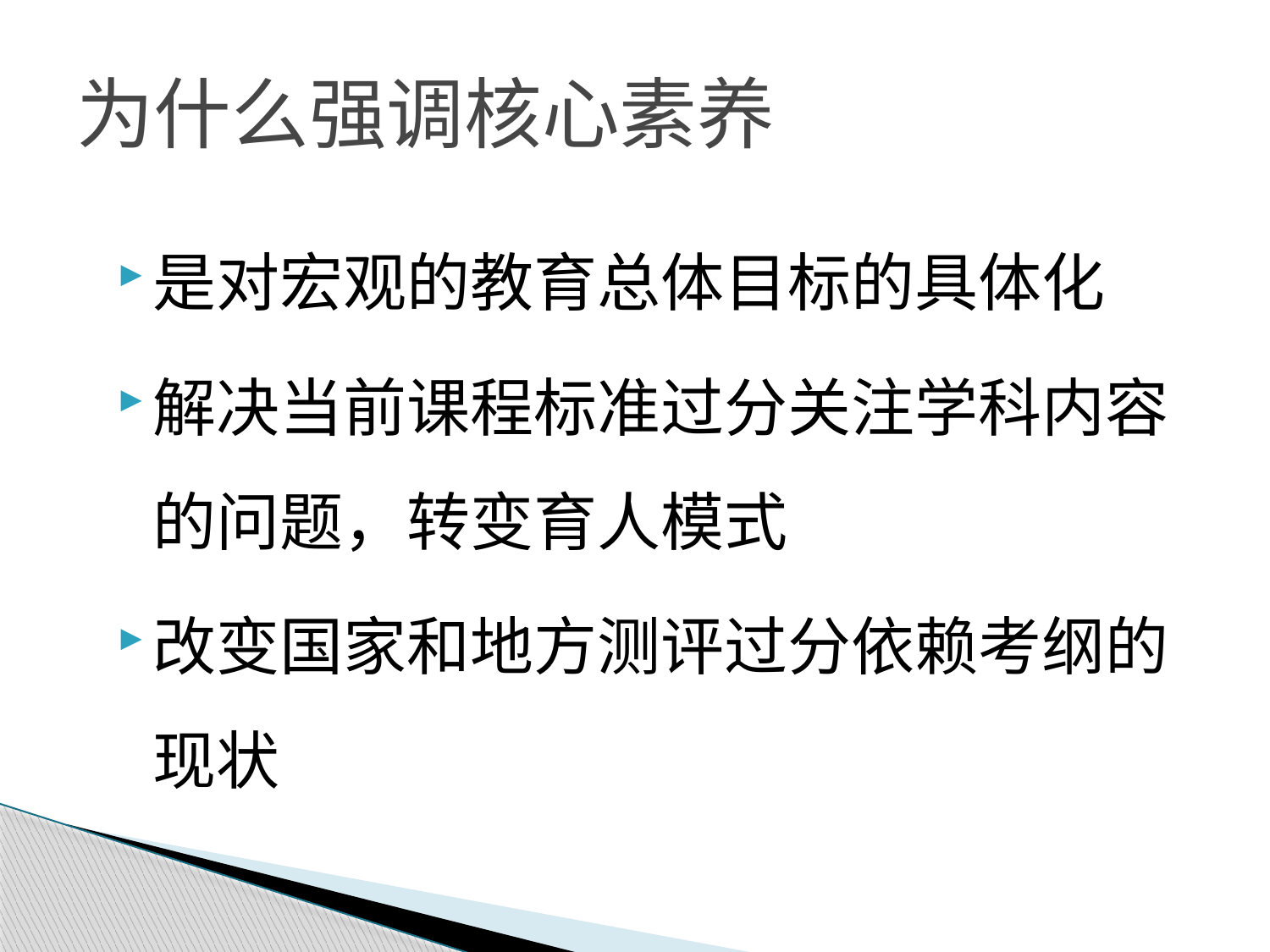

# 为什么强调核心素养
是对宏观的教育总体目标的具体化
解决当前课程标准过分关注学科内容的问题，转变育人模式
改变国家和地方测评过分依赖考纲的现状